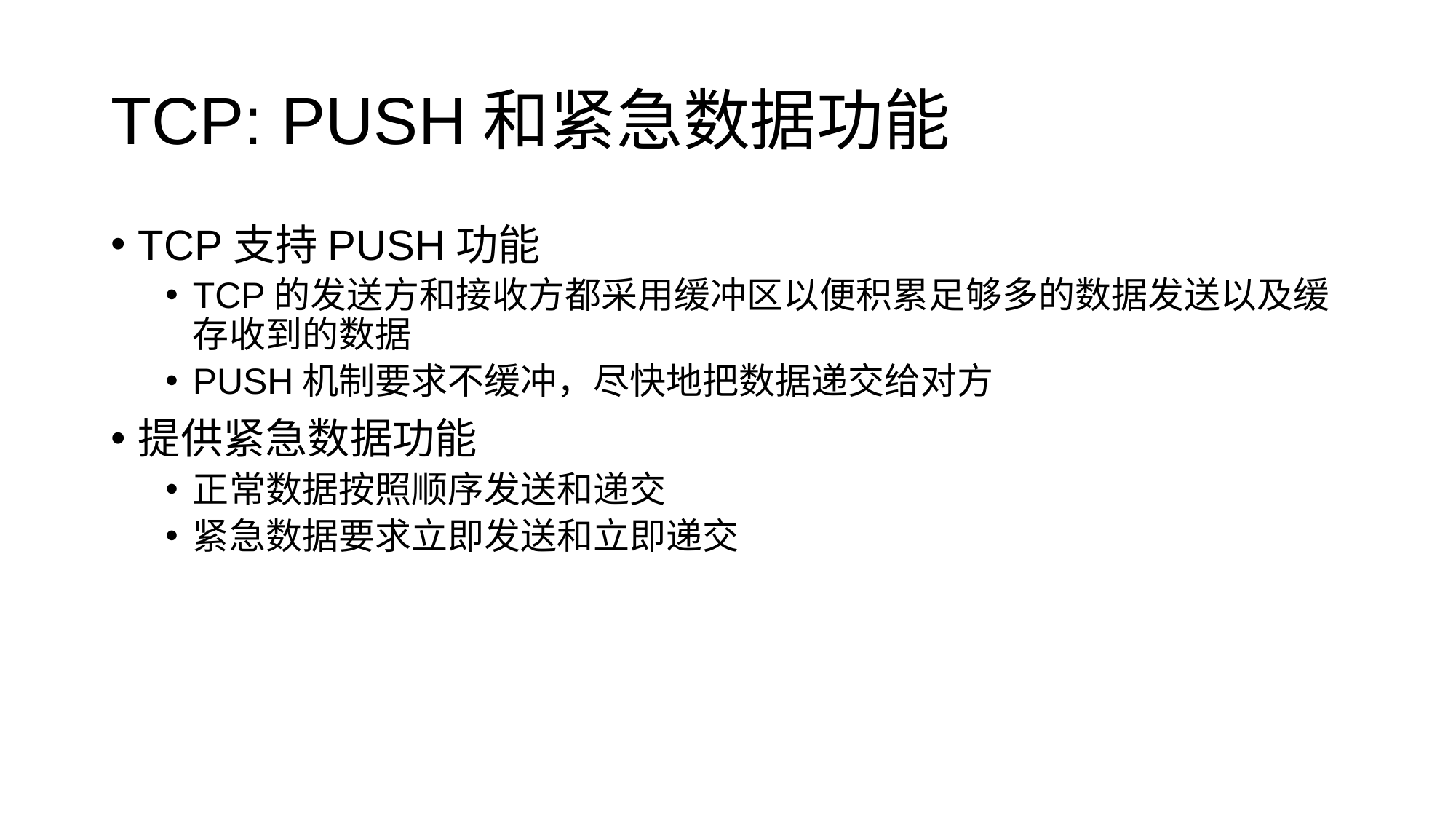

# TCP: PUSH和紧急数据功能
TCP支持PUSH功能
TCP的发送方和接收方都采用缓冲区以便积累足够多的数据发送以及缓存收到的数据
PUSH机制要求不缓冲，尽快地把数据递交给对方
提供紧急数据功能
正常数据按照顺序发送和递交
紧急数据要求立即发送和立即递交